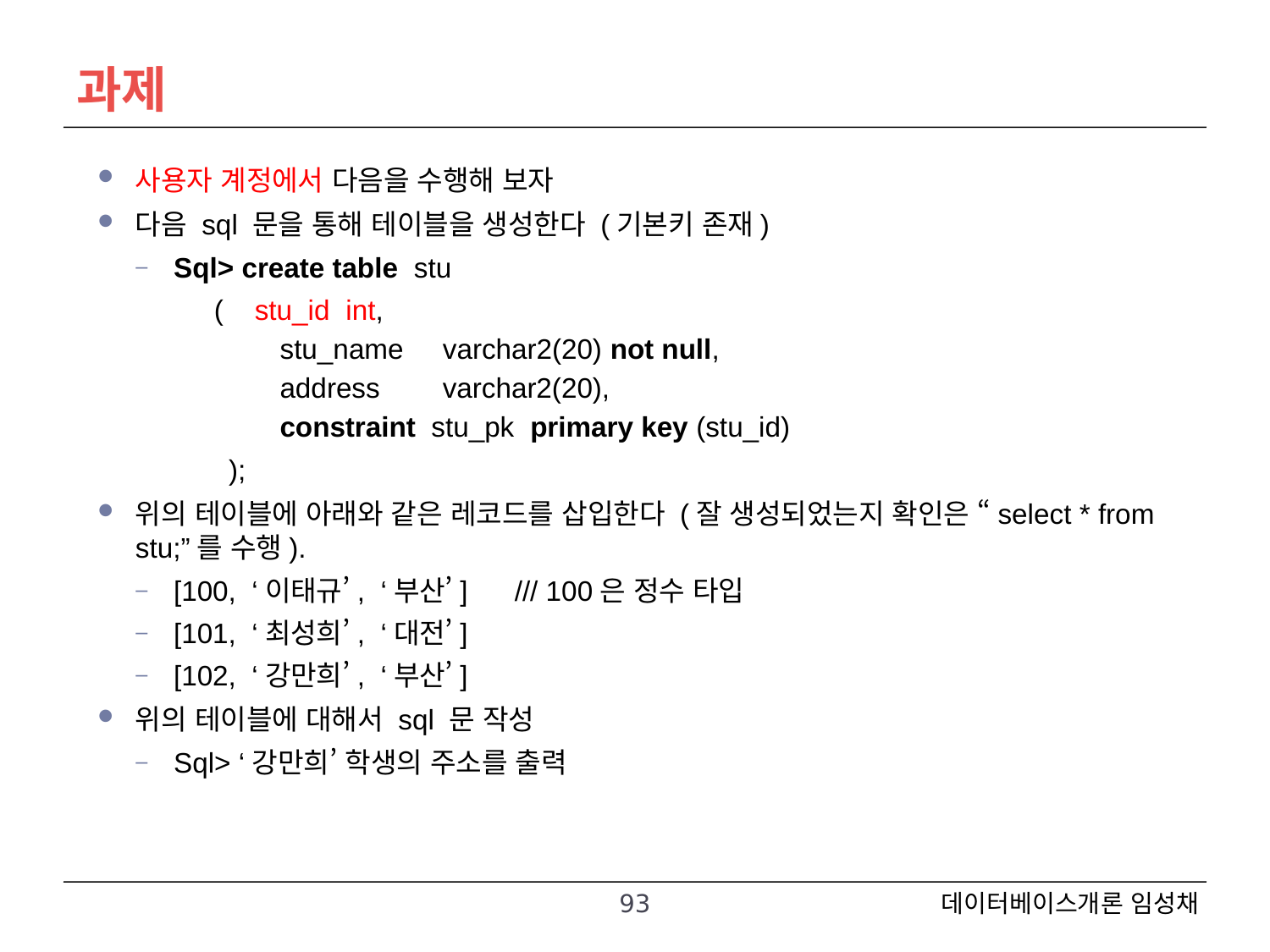

# 과제
사용자 계정에서 다음을 수행해 보자
다음 sql 문을 통해 테이블을 생성한다 (기본키 존재)
Sql> create table  stu
          (    stu_id  int,
   stu_name     varchar2(20) not null,
   address        varchar2(20),
   constraint  stu_pk  primary key (stu_id)
       );
위의 테이블에 아래와 같은 레코드를 삽입한다 (잘 생성되었는지 확인은 “select * from stu;”를 수행).
[100,  ‘이태규’,  ‘부산’]      /// 100은 정수 타입
[101,  ‘최성희’,  ‘대전’]
[102,  ‘강만희’,  ‘부산’]
위의 테이블에 대해서 sql 문 작성
Sql> ‘강만희’ 학생의 주소를 출력
93
데이터베이스개론 임성채